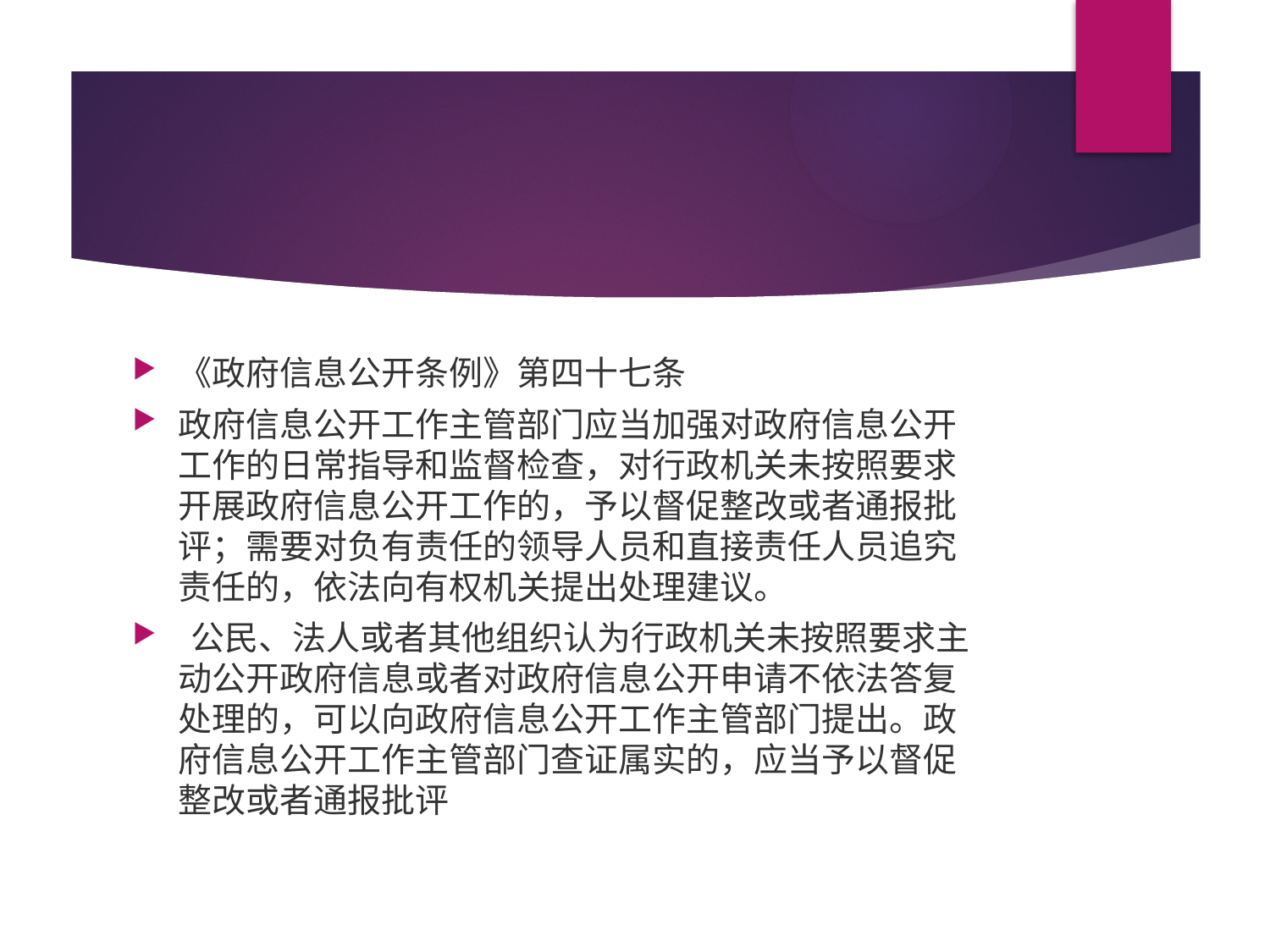

#
《政府信息公开条例》第四十七条
政府信息公开工作主管部门应当加强对政府信息公开工作的日常指导和监督检查，对行政机关未按照要求开展政府信息公开工作的，予以督促整改或者通报批评；需要对负有责任的领导人员和直接责任人员追究责任的，依法向有权机关提出处理建议。
 公民、法人或者其他组织认为行政机关未按照要求主动公开政府信息或者对政府信息公开申请不依法答复处理的，可以向政府信息公开工作主管部门提出。政府信息公开工作主管部门查证属实的，应当予以督促整改或者通报批评